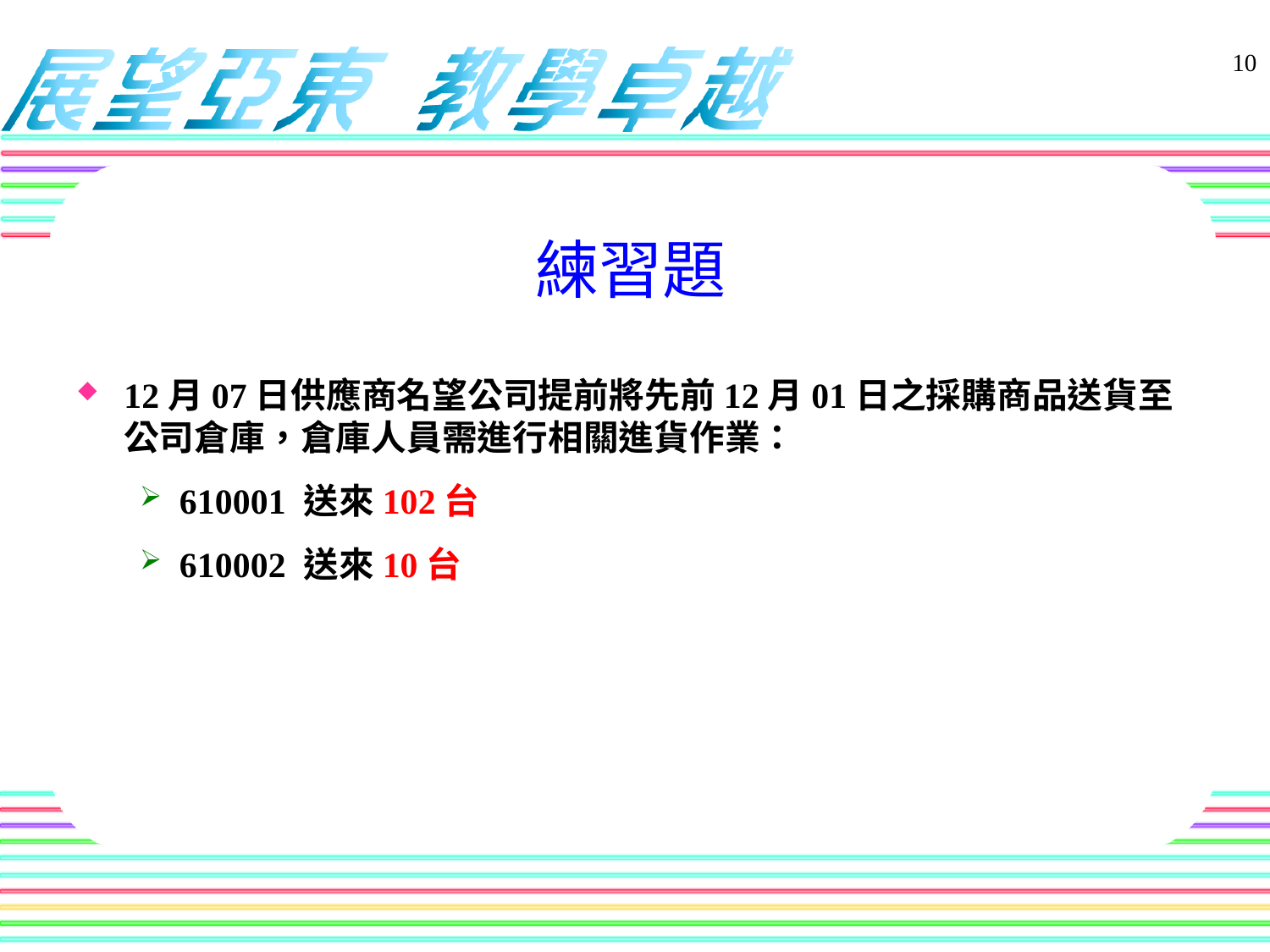

練習題
12月07日供應商名望公司提前將先前12月01日之採購商品送貨至公司倉庫，倉庫人員需進行相關進貨作業：
610001 送來102台
610002 送來10台
10